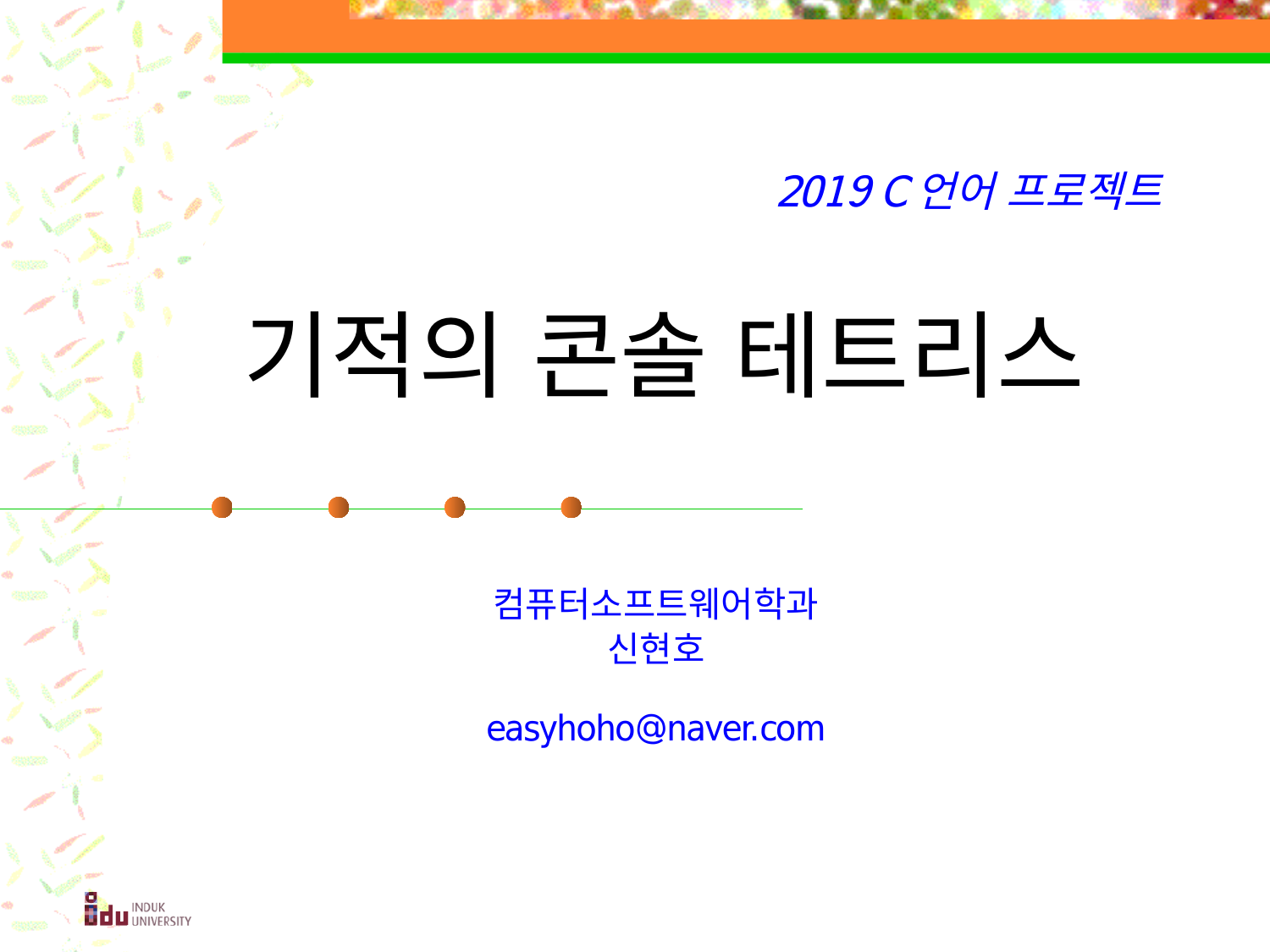

# 2019 C언어 프로젝트 기적의 콘솔 테트리스
컴퓨터소프트웨어학과
신현호

easyhoho@naver.com